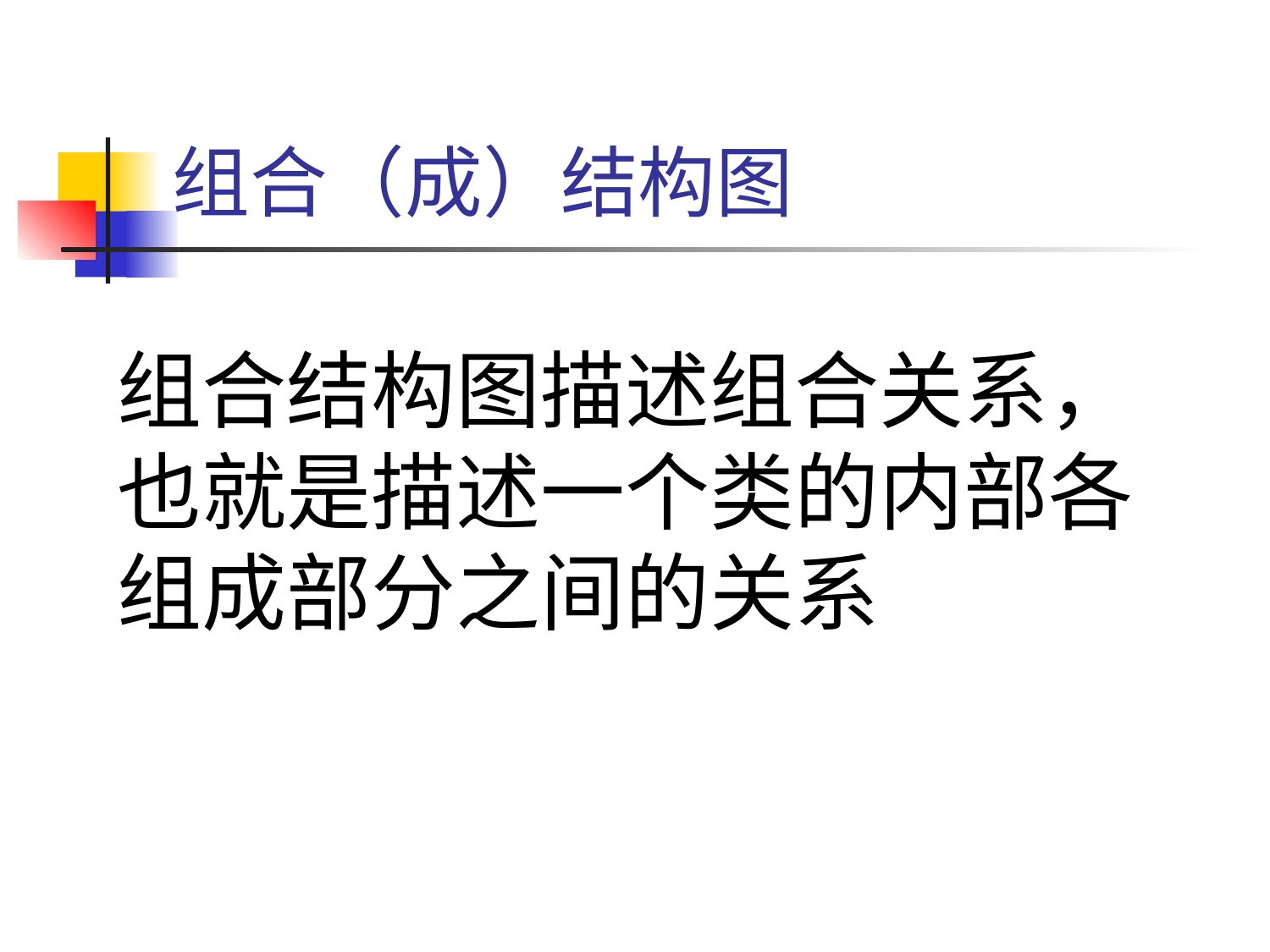

# 组合（成）结构图

组合结构图描述组合关系，也就是描述一个类的内部各组成部分之间的关系